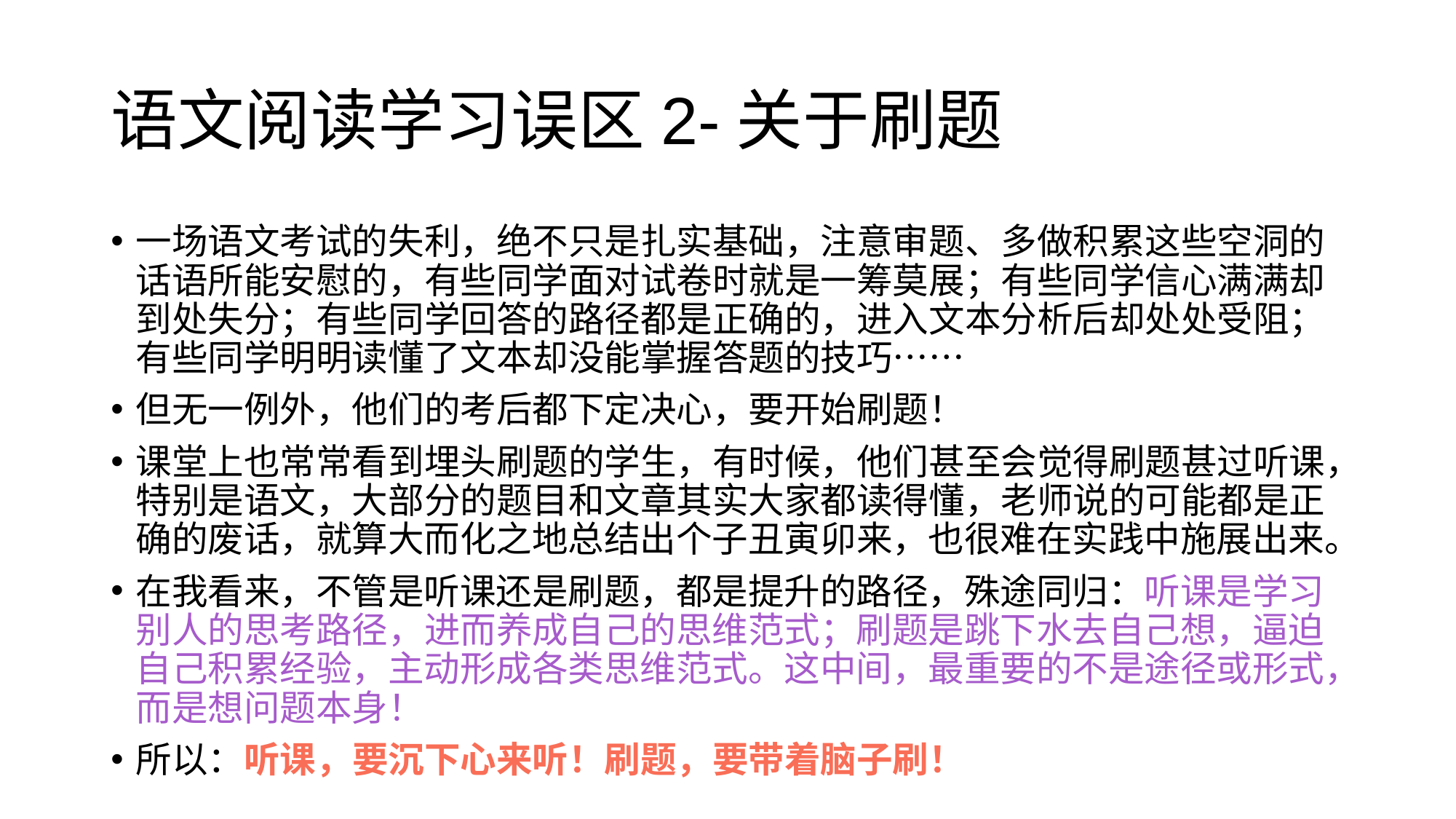

# 语文阅读学习误区2-关于刷题
一场语文考试的失利，绝不只是扎实基础，注意审题、多做积累这些空洞的话语所能安慰的，有些同学面对试卷时就是一筹莫展；有些同学信心满满却到处失分；有些同学回答的路径都是正确的，进入文本分析后却处处受阻；有些同学明明读懂了文本却没能掌握答题的技巧……
但无一例外，他们的考后都下定决心，要开始刷题！
课堂上也常常看到埋头刷题的学生，有时候，他们甚至会觉得刷题甚过听课，特别是语文，大部分的题目和文章其实大家都读得懂，老师说的可能都是正确的废话，就算大而化之地总结出个子丑寅卯来，也很难在实践中施展出来。
在我看来，不管是听课还是刷题，都是提升的路径，殊途同归：听课是学习别人的思考路径，进而养成自己的思维范式；刷题是跳下水去自己想，逼迫自己积累经验，主动形成各类思维范式。这中间，最重要的不是途径或形式，而是想问题本身！
所以：听课，要沉下心来听！刷题，要带着脑子刷！